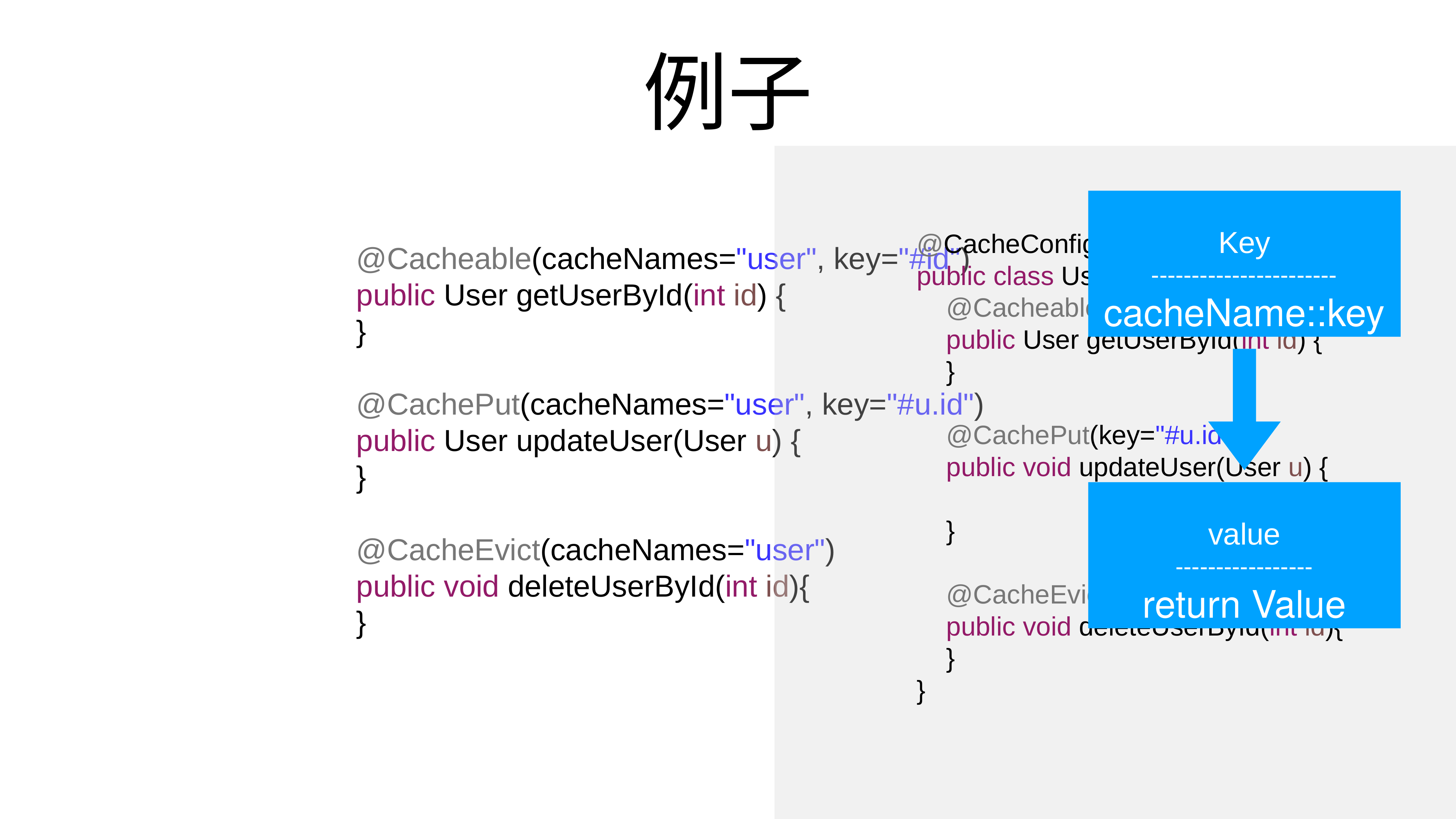

# 例子

@CacheConfig("user")
public class UserService{
    @Cacheable
    public User getUserById(int id) {
    }

    @CachePut(key="#u.id")
    public void updateUser(User u) {

    }

    @CacheEvict
    public void deleteUserById(int id){
    }
}

Key
-----------------------
cacheName::key

value
-----------------
return Value
    @Cacheable(cacheNames="user", key="#id")
    public User getUserById(int id) {
    }

    @CachePut(cacheNames="user", key="#u.id")
    public User updateUser(User u) {
    }

    @CacheEvict(cacheNames="user")
    public void deleteUserById(int id){
    }